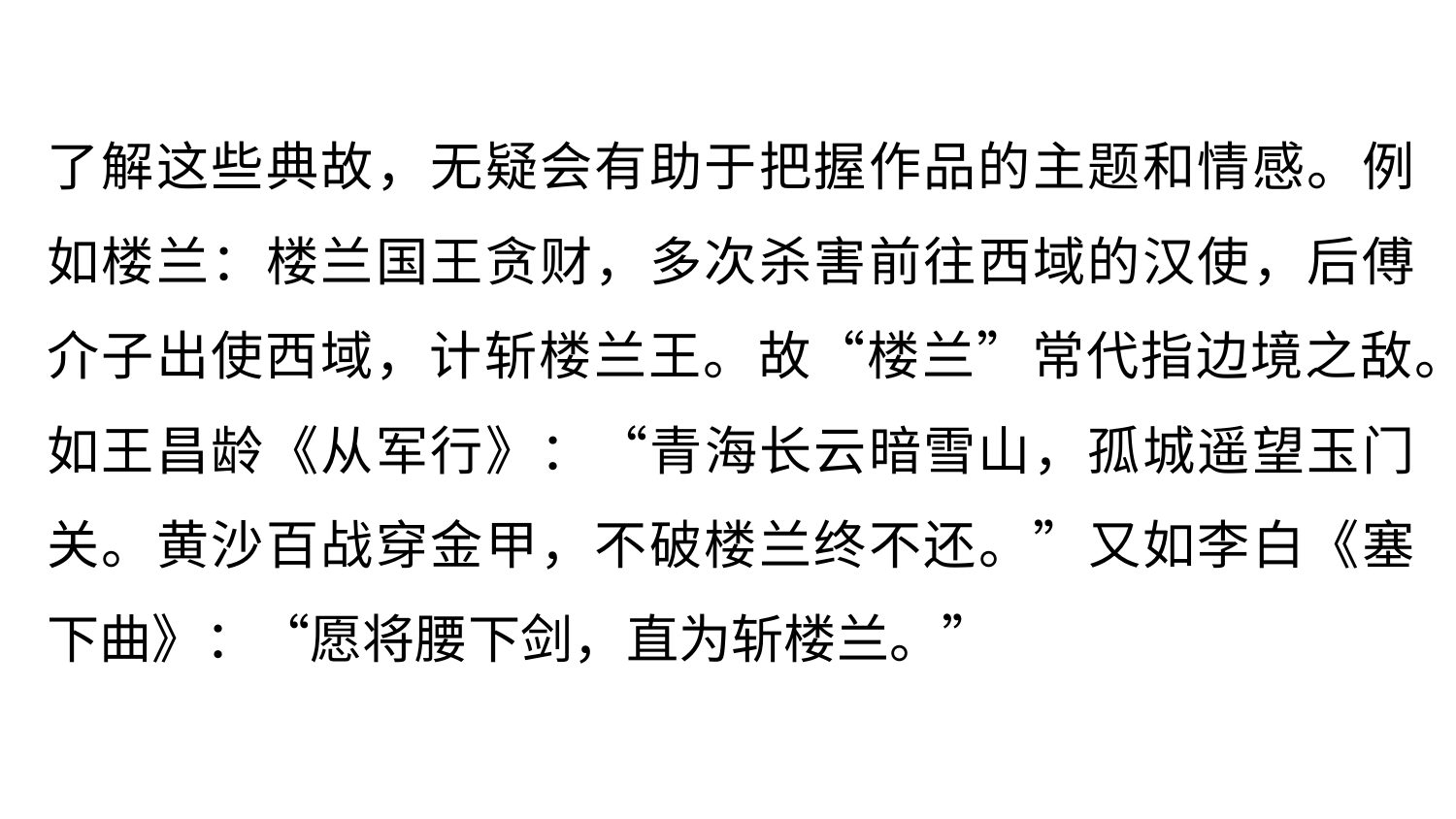

了解这些典故，无疑会有助于把握作品的主题和情感。例如楼兰：楼兰国王贪财，多次杀害前往西域的汉使，后傅介子出使西域，计斩楼兰王。故“楼兰”常代指边境之敌。如王昌龄《从军行》：“青海长云暗雪山，孤城遥望玉门关。黄沙百战穿金甲，不破楼兰终不还。”又如李白《塞下曲》：“愿将腰下剑，直为斩楼兰。”